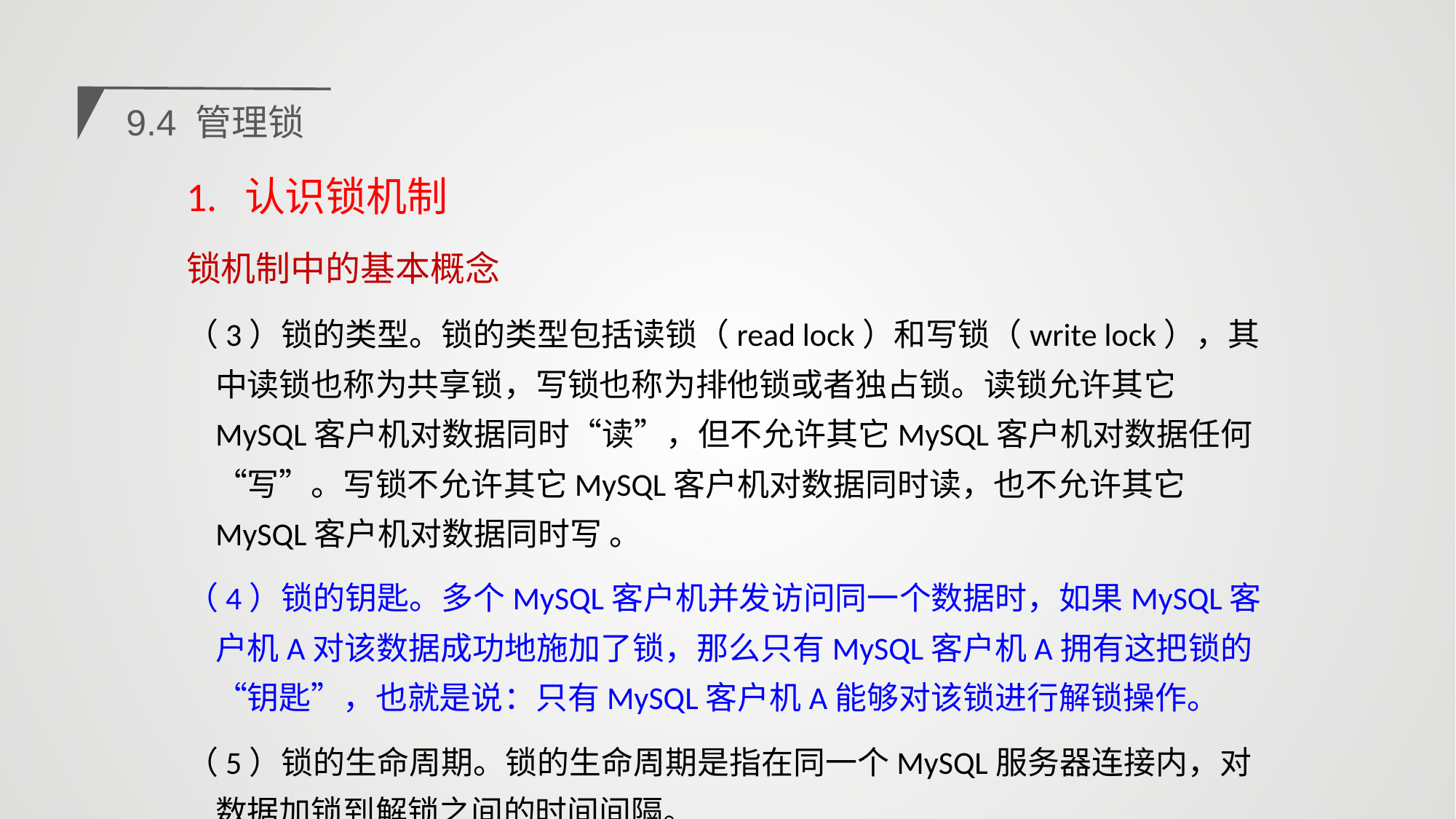

9.4 管理锁

1.  认识锁机制
锁机制中的基本概念
（3）锁的类型。锁的类型包括读锁（read lock）和写锁（write lock），其中读锁也称为共享锁，写锁也称为排他锁或者独占锁。读锁允许其它MySQL客户机对数据同时“读”，但不允许其它MySQL客户机对数据任何“写”。写锁不允许其它MySQL客户机对数据同时读，也不允许其它MySQL客户机对数据同时写 。
（4）锁的钥匙。多个MySQL客户机并发访问同一个数据时，如果MySQL客户机A对该数据成功地施加了锁，那么只有MySQL客户机A拥有这把锁的“钥匙”，也就是说：只有MySQL客户机A能够对该锁进行解锁操作。
（5）锁的生命周期。锁的生命周期是指在同一个MySQL服务器连接内，对数据加锁到解锁之间的时间间隔。